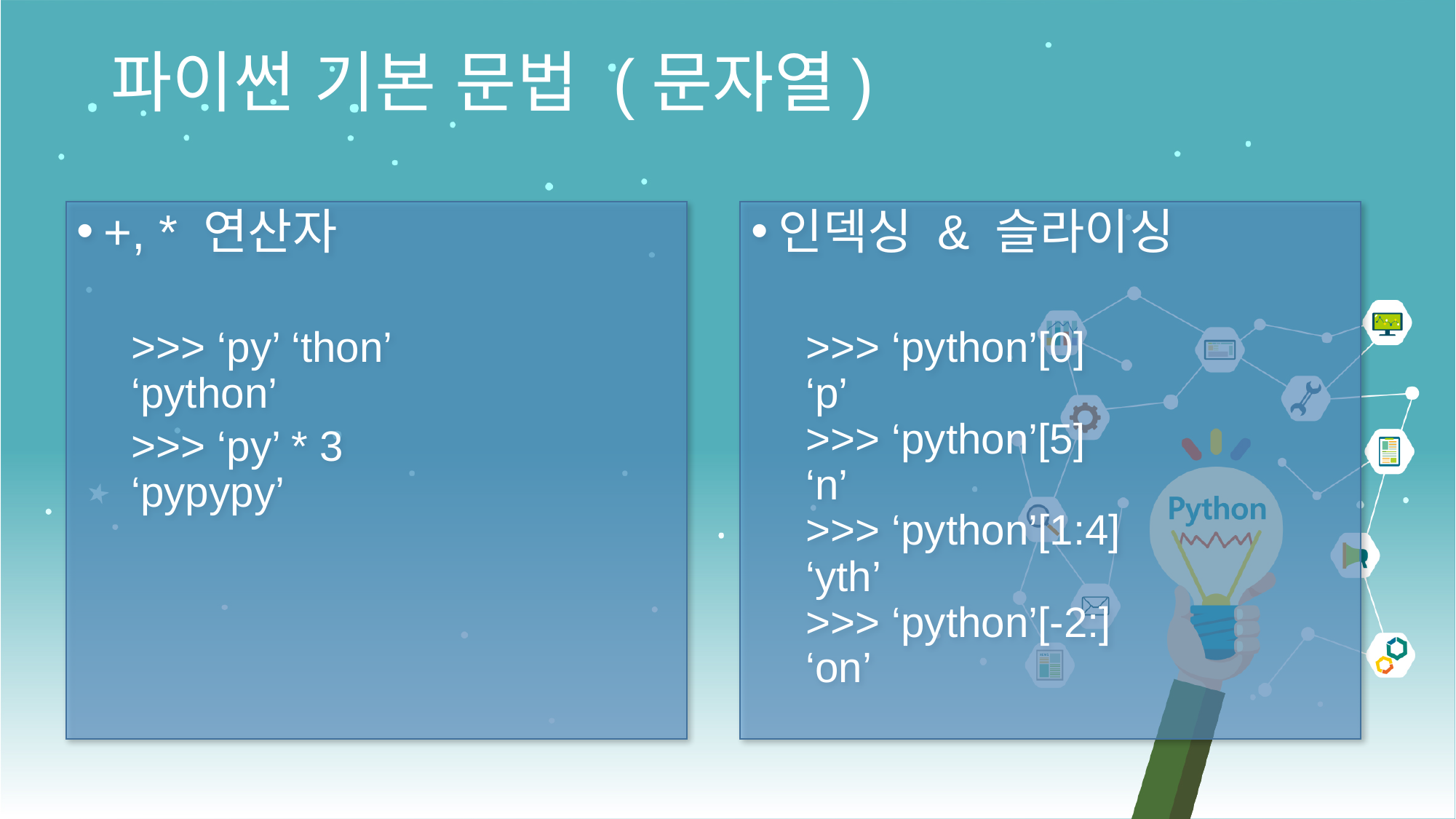

파이썬 기본 문법 (문자열)
+, * 연산자
>>> ‘py’ ‘thon’
‘python’
>>> ‘py’ * 3
‘pypypy’
인덱싱 & 슬라이싱
>>> ‘python’[0]
‘p’
>>> ‘python’[5]
‘n’
>>> ‘python’[1:4]
‘yth’
>>> ‘python’[-2:]
‘on’